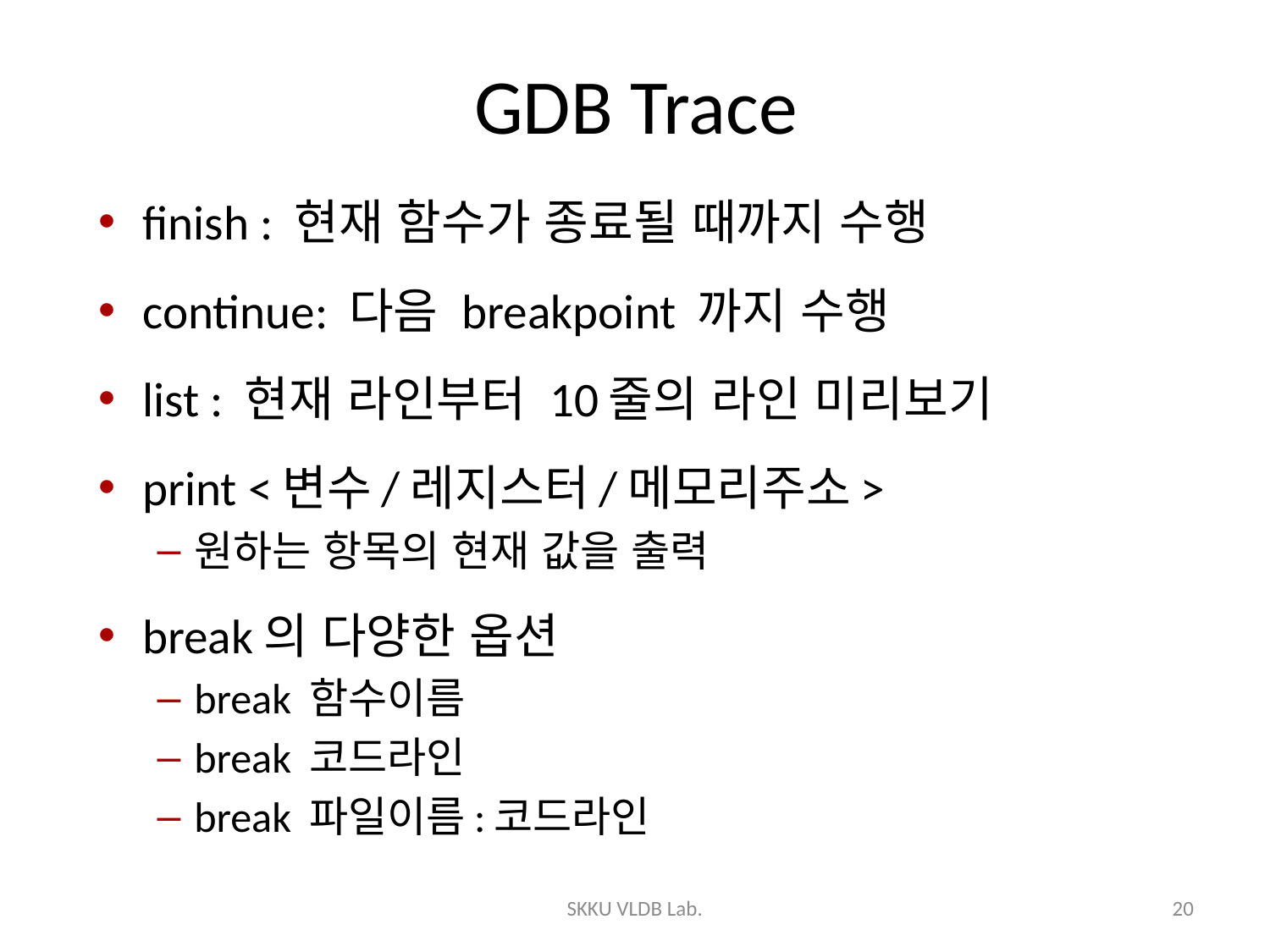

# GDB Trace
finish : 현재 함수가 종료될 때까지 수행
continue: 다음 breakpoint 까지 수행
list : 현재 라인부터 10줄의 라인 미리보기
print <변수/레지스터/메모리주소>
원하는 항목의 현재 값을 출력
break의 다양한 옵션
break 함수이름
break 코드라인
break 파일이름:코드라인
SKKU VLDB Lab.
20